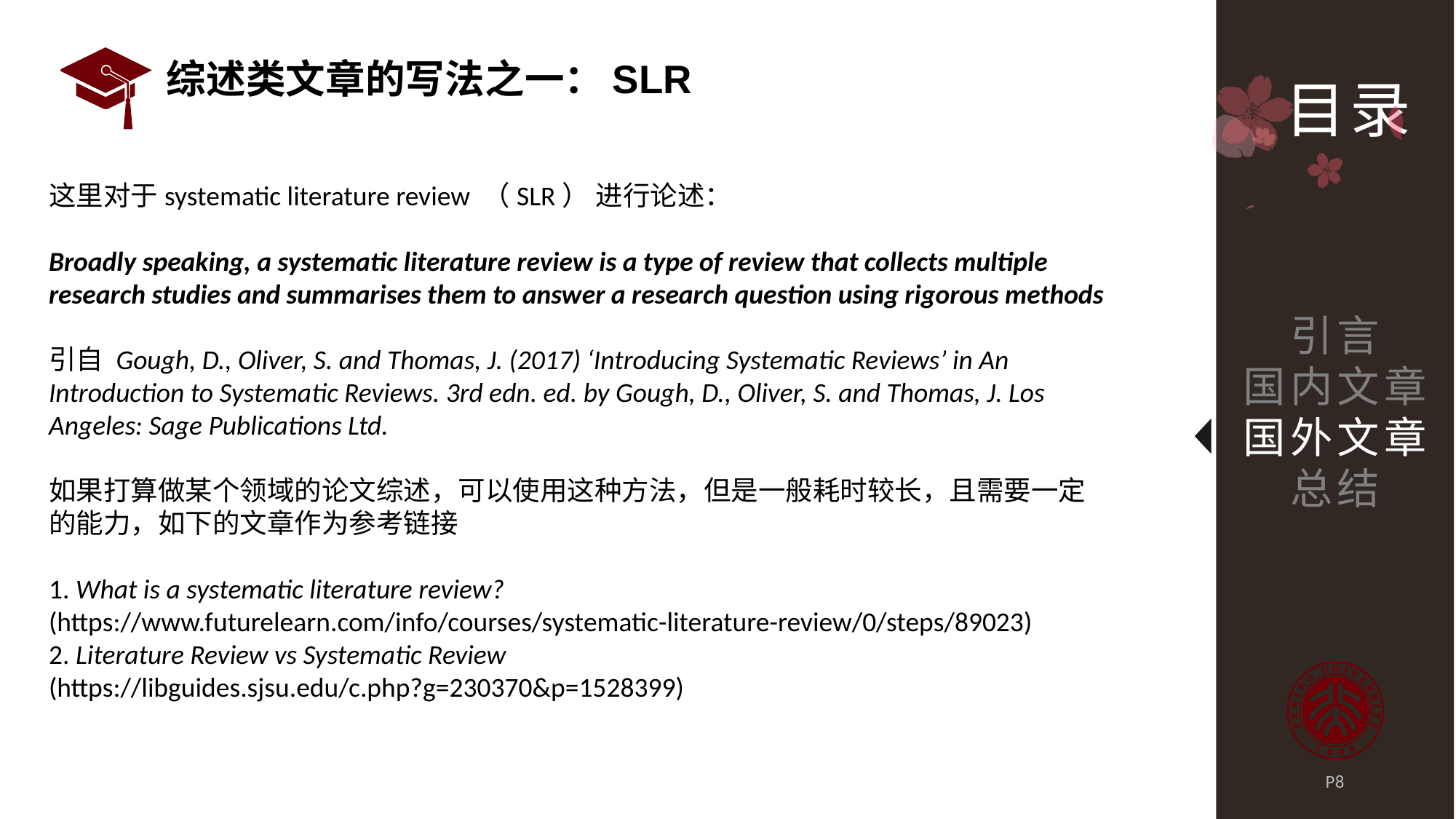

# 综述类文章的写法之一：SLR
这里对于systematic literature review （SLR） 进行论述：

Broadly speaking, a systematic literature review is a type of review that collects multiple research studies and summarises them to answer a research question using rigorous methods

引自 Gough, D., Oliver, S. and Thomas, J. (2017) ‘Introducing Systematic Reviews’ in An Introduction to Systematic Reviews. 3rd edn. ed. by Gough, D., Oliver, S. and Thomas, J. Los Angeles: Sage Publications Ltd.

如果打算做某个领域的论文综述，可以使用这种方法，但是一般耗时较长，且需要一定的能力，如下的文章作为参考链接

1. What is a systematic literature review?
(https://www.futurelearn.com/info/courses/systematic-literature-review/0/steps/89023)
2. Literature Review vs Systematic Review
(https://libguides.sjsu.edu/c.php?g=230370&p=1528399)
P8